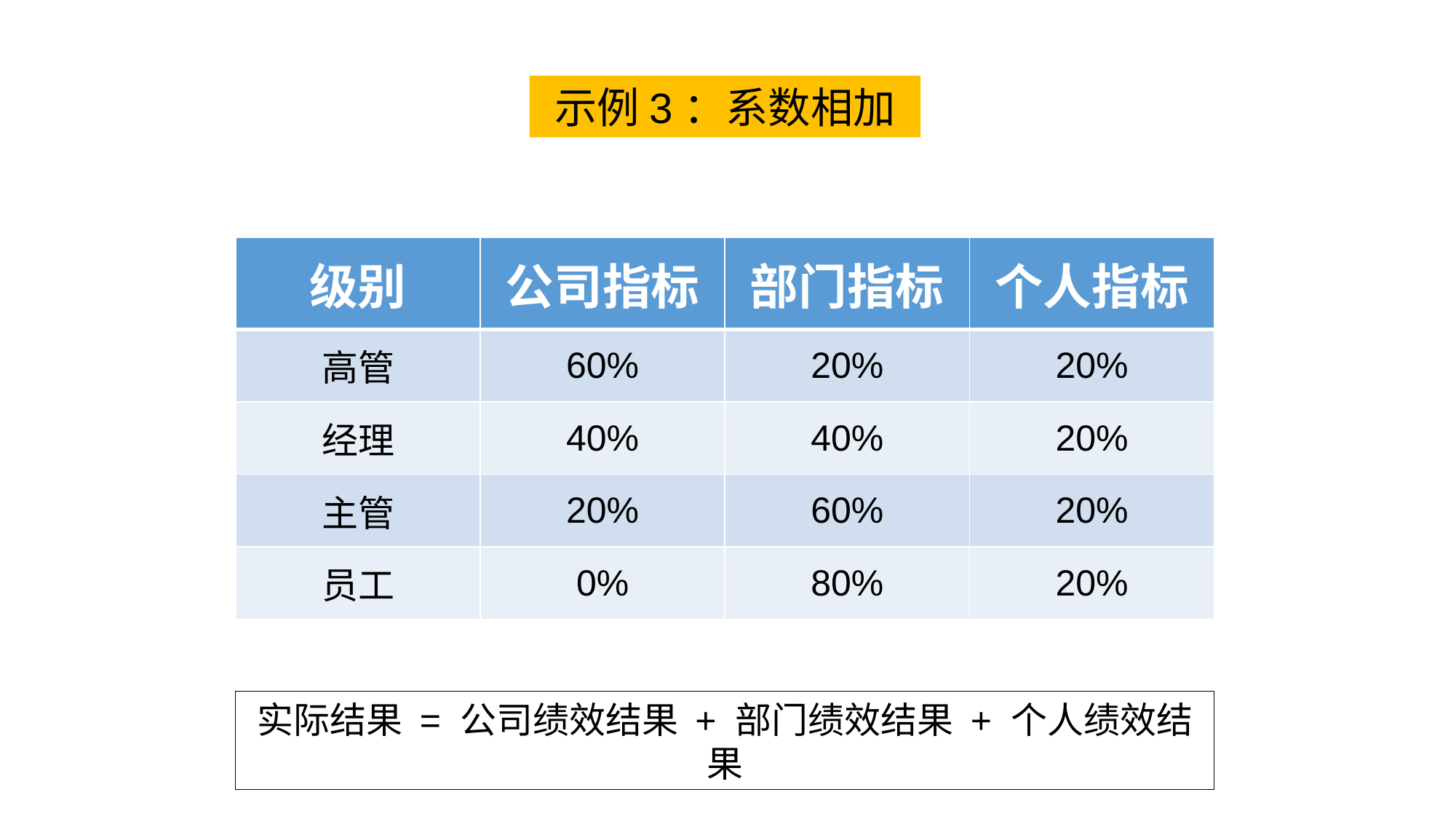

示例3：系数相加
| 级别 | 公司指标 | 部门指标 | 个人指标 |
| --- | --- | --- | --- |
| 高管 | 60% | 20% | 20% |
| 经理 | 40% | 40% | 20% |
| 主管 | 20% | 60% | 20% |
| 员工 | 0% | 80% | 20% |
实际结果 = 公司绩效结果 + 部门绩效结果 + 个人绩效结果